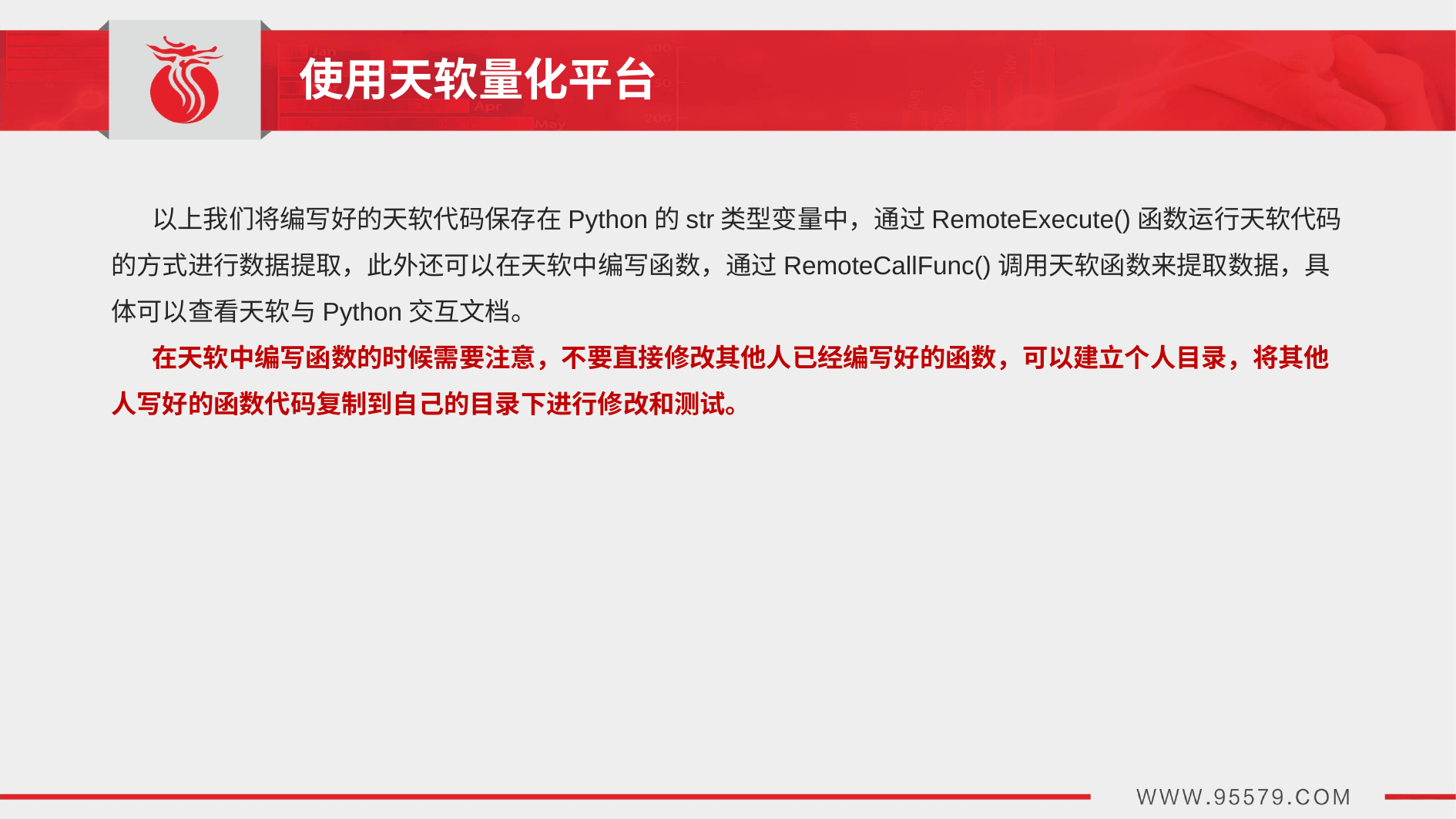

使用天软量化平台
      以上我们将编写好的天软代码保存在Python的str类型变量中，通过RemoteExecute()函数运行天软代码的方式进行数据提取，此外还可以在天软中编写函数，通过RemoteCallFunc()调用天软函数来提取数据，具体可以查看天软与Python交互文档。
      在天软中编写函数的时候需要注意，不要直接修改其他人已经编写好的函数，可以建立个人目录，将其他人写好的函数代码复制到自己的目录下进行修改和测试。